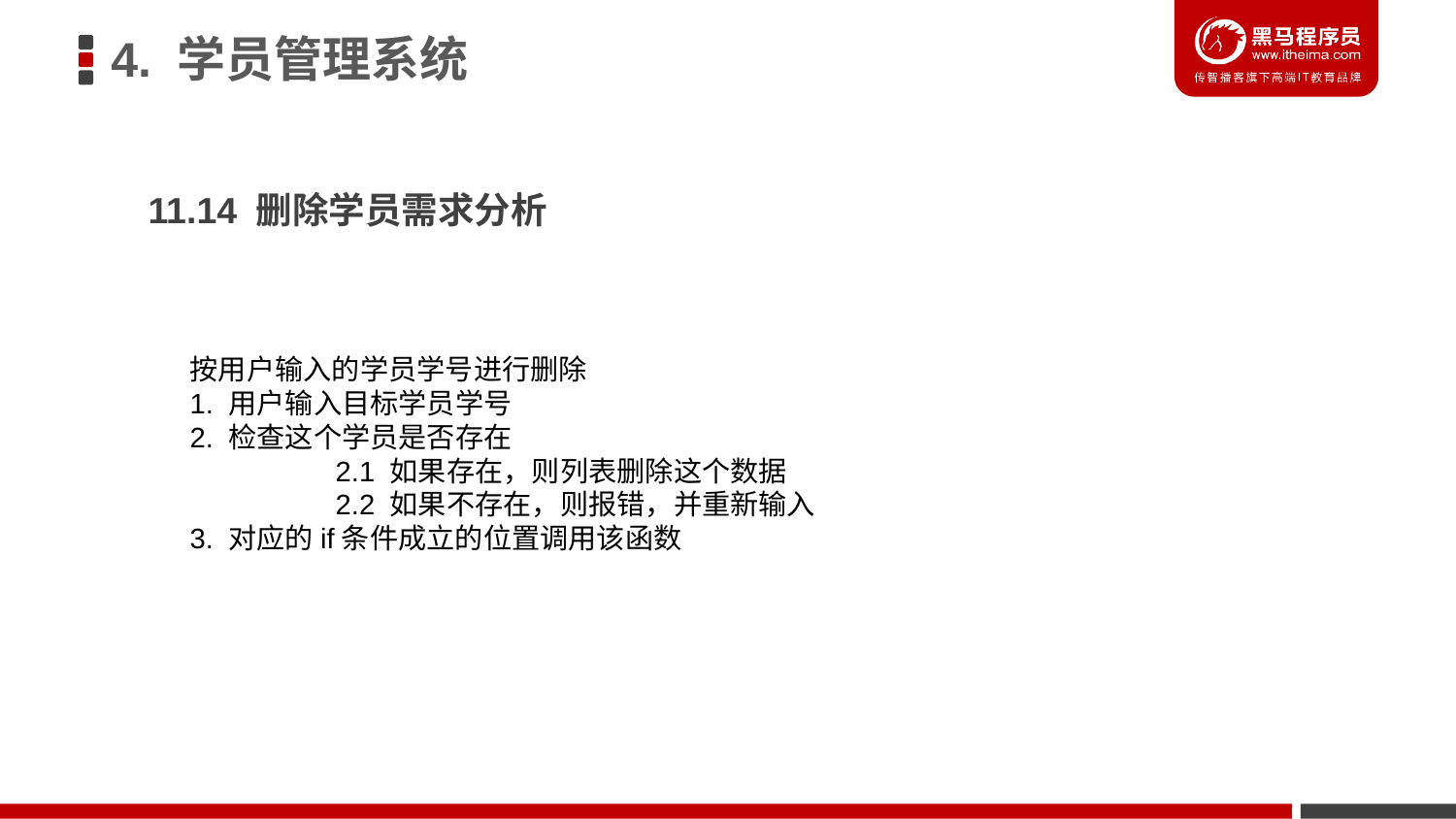

4. 学员管理系统
11.14 删除学员需求分析
按⽤户输⼊的学员学号进⾏删除
1. ⽤户输⼊⽬标学员学号
2. 检查这个学员是否存在
	2.1 如果存在，则列表删除这个数据
	2.2 如果不存在，则报错，并重新输⼊
3. 对应的if条件成⽴的位置调⽤该函数